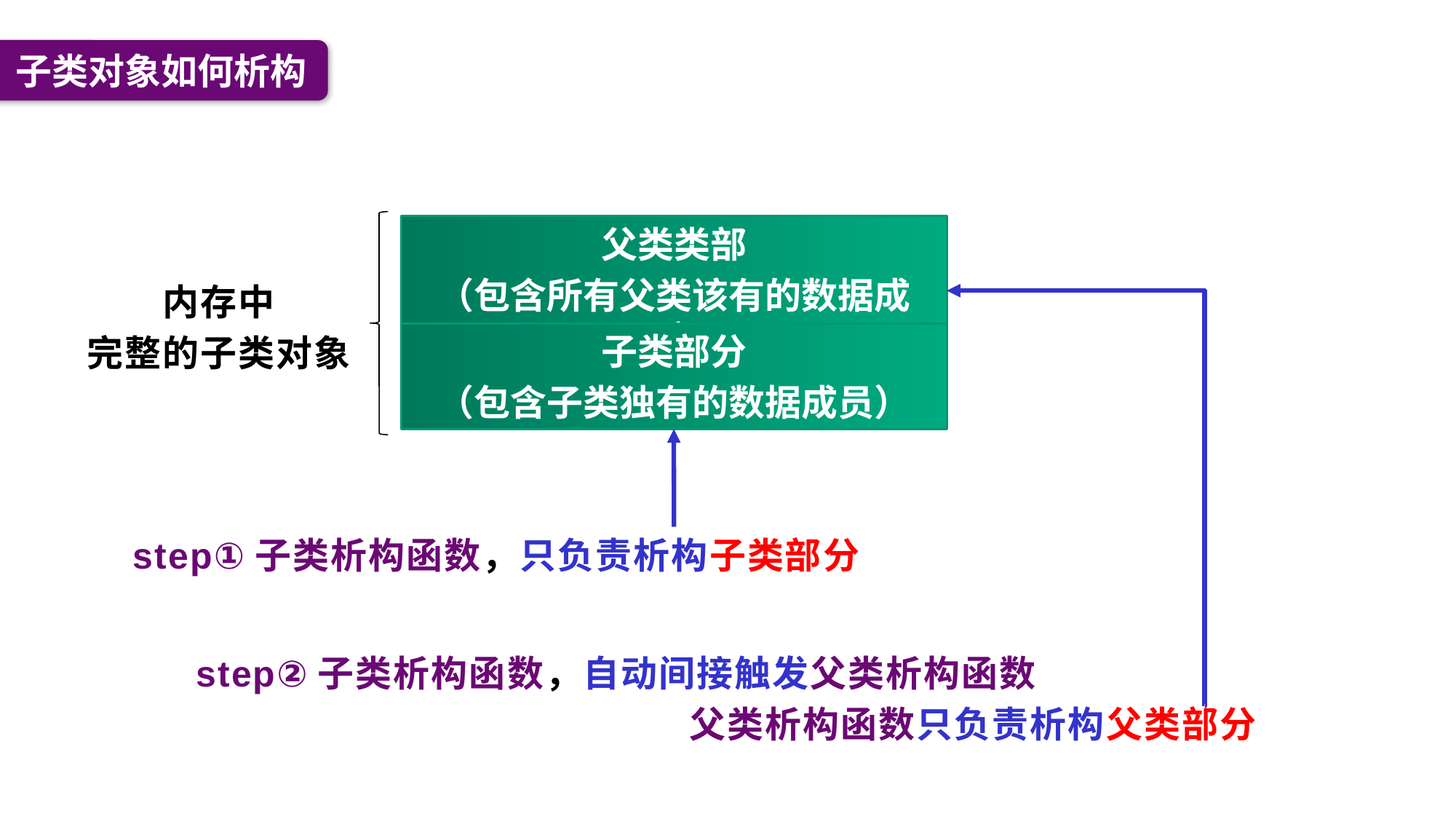

子类对象如何析构

父类类部
（包含所有父类该有的数据成员）
内存中
完整的子类对象
子类部分
（包含子类独有的数据成员）
step①子类析构函数，只负责析构子类部分
step②子类析构函数，自动间接触发父类析构函数
                                                  父类析构函数只负责析构父类部分
13